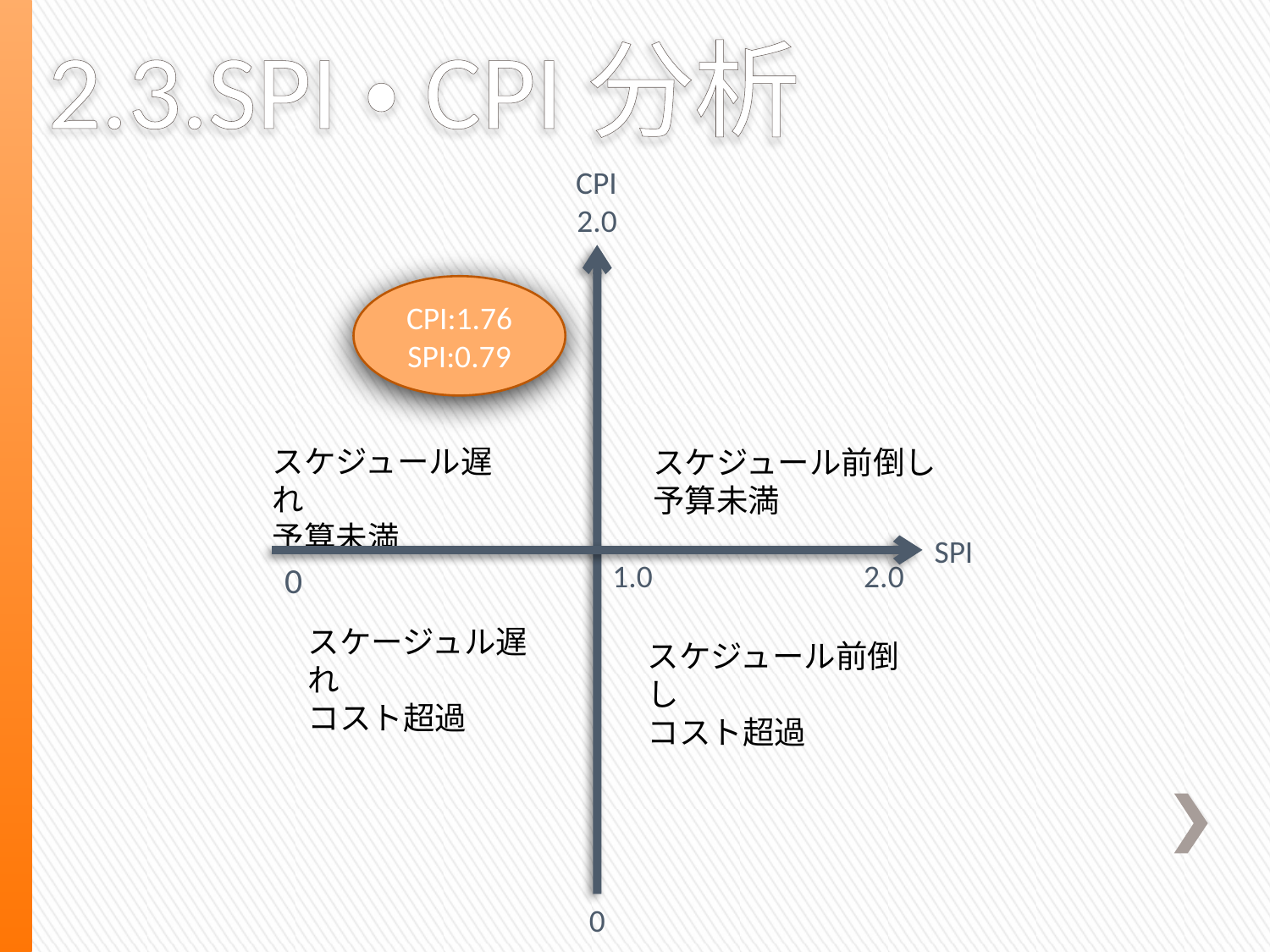

2.3.SPI・CPI分析
CPI
2.0
CPI:1.76
SPI:0.79
スケジュール遅れ
予算未満
スケジュール前倒し
予算未満
SPI
0
1.0
2.0
スケージュル遅れ
コスト超過
スケジュール前倒し
コスト超過
0